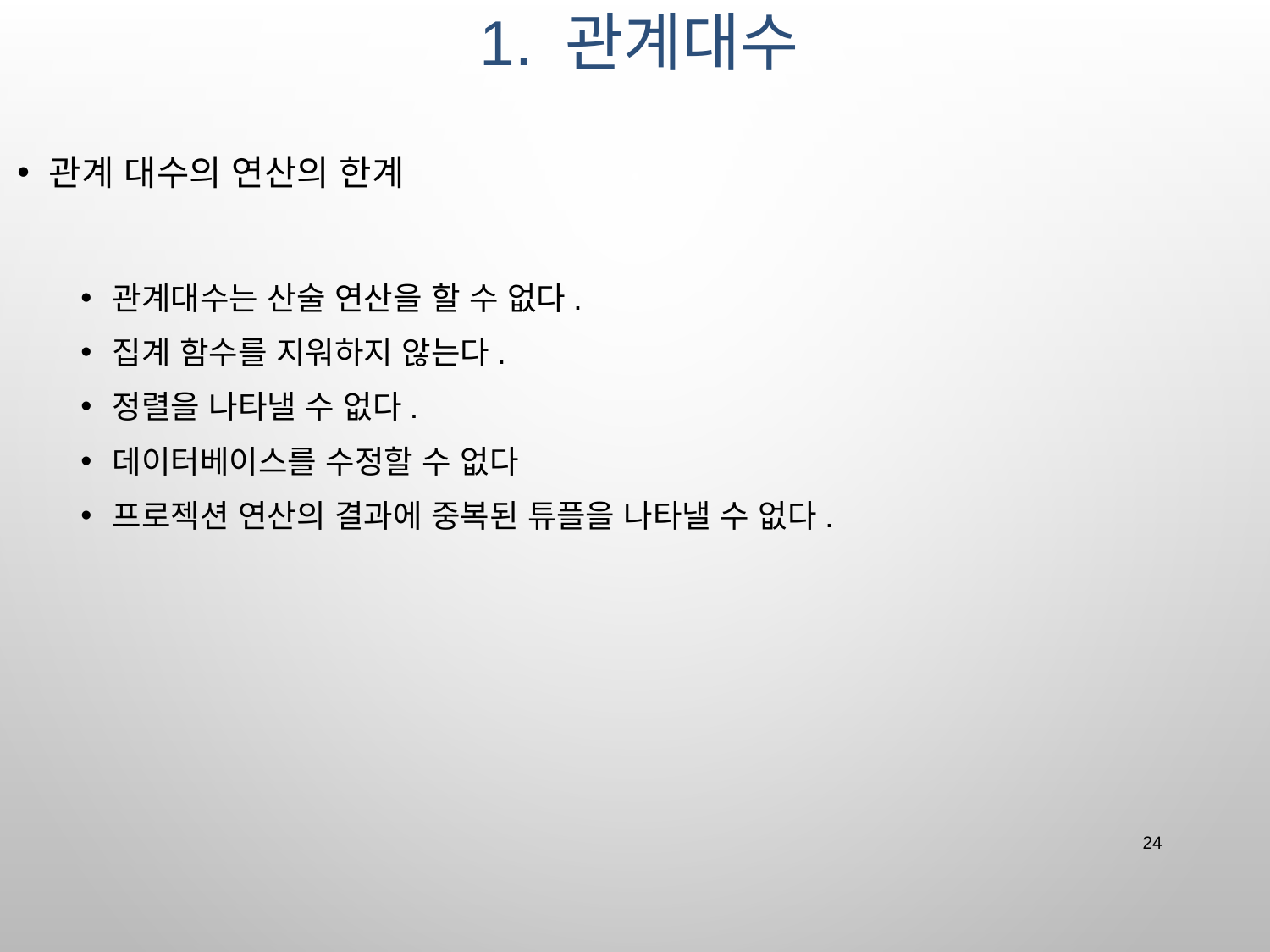

# 1. 관계대수
관계 대수의 연산의 한계

관계대수는 산술 연산을 할 수 없다.
집계 함수를 지워하지 않는다.
정렬을 나타낼 수 없다.
데이터베이스를 수정할 수 없다
프로젝션 연산의 결과에 중복된 튜플을 나타낼 수 없다.
24